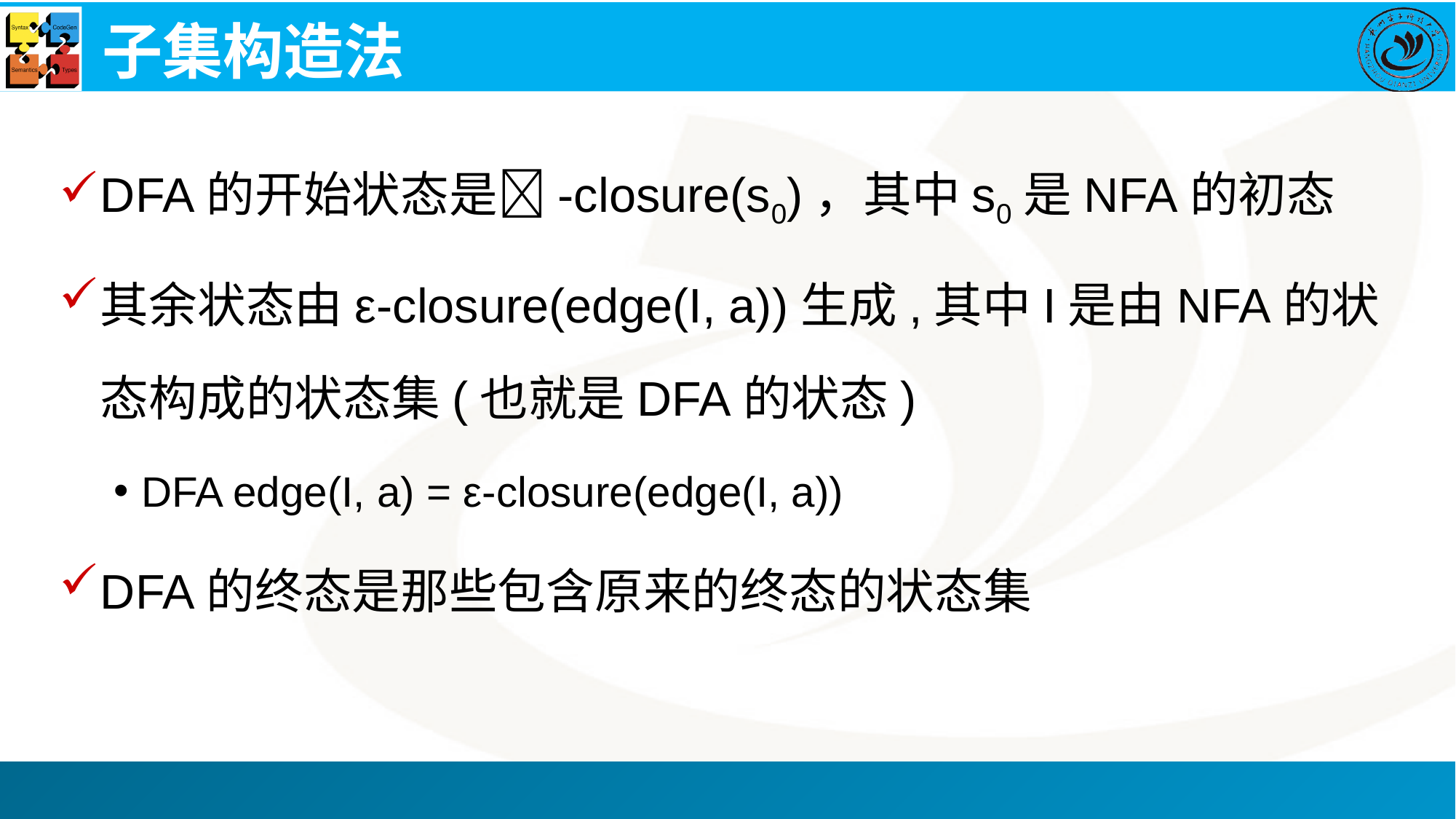

# 子集构造法
DFA的开始状态是ε-closure(s0)，其中s0是NFA的初态
其余状态由ε-closure(edge(I, a))生成,其中I是由NFA的状态构成的状态集(也就是DFA的状态)
DFA edge(I, a) = ε-closure(edge(I, a))
DFA的终态是那些包含原来的终态的状态集
35